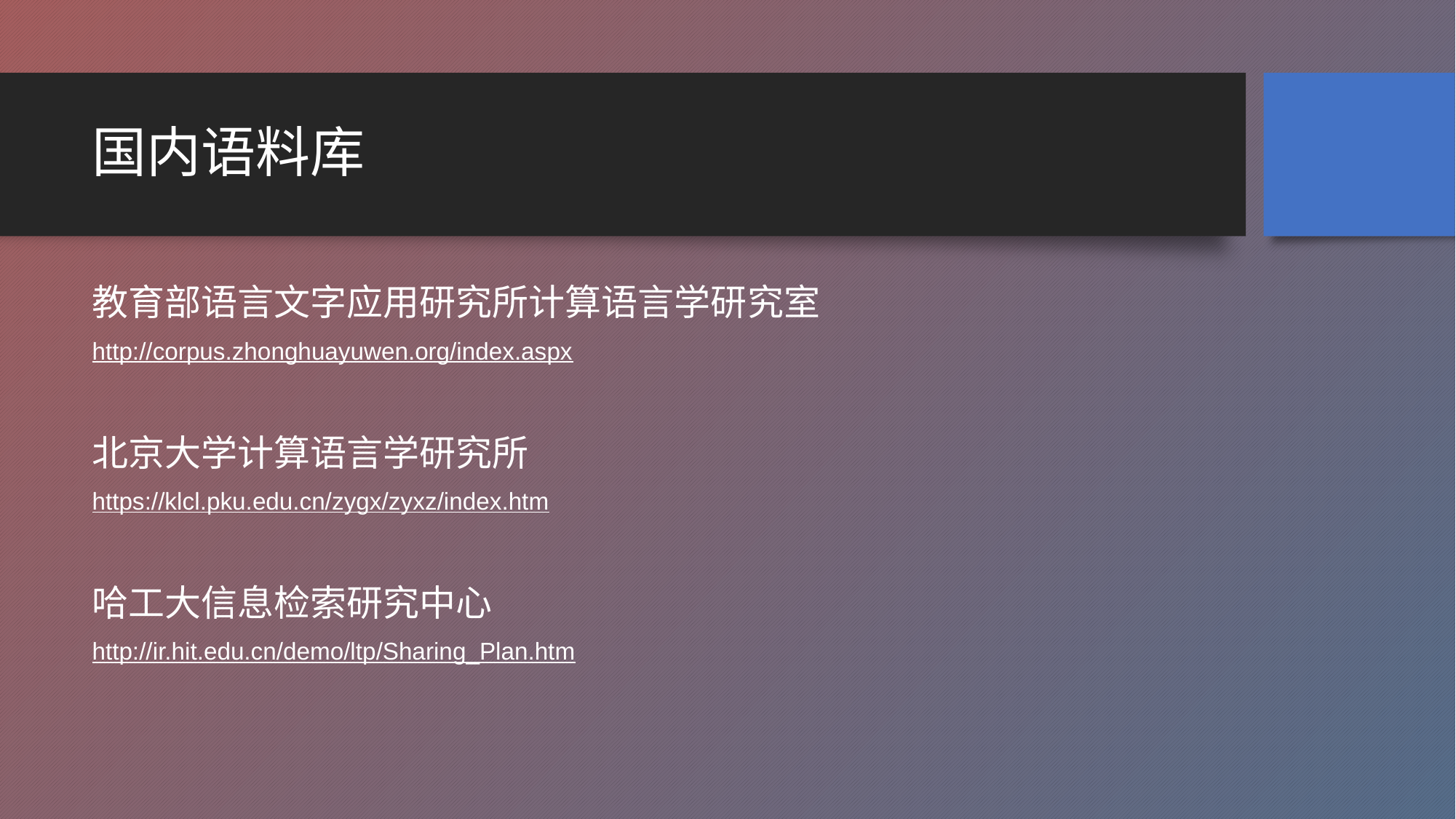

# 国内语料库
教育部语言文字应用研究所计算语言学研究室
http://corpus.zhonghuayuwen.org/index.aspx

北京大学计算语言学研究所
https://klcl.pku.edu.cn/zygx/zyxz/index.htm

哈工大信息检索研究中心
http://ir.hit.edu.cn/demo/ltp/Sharing_Plan.htm